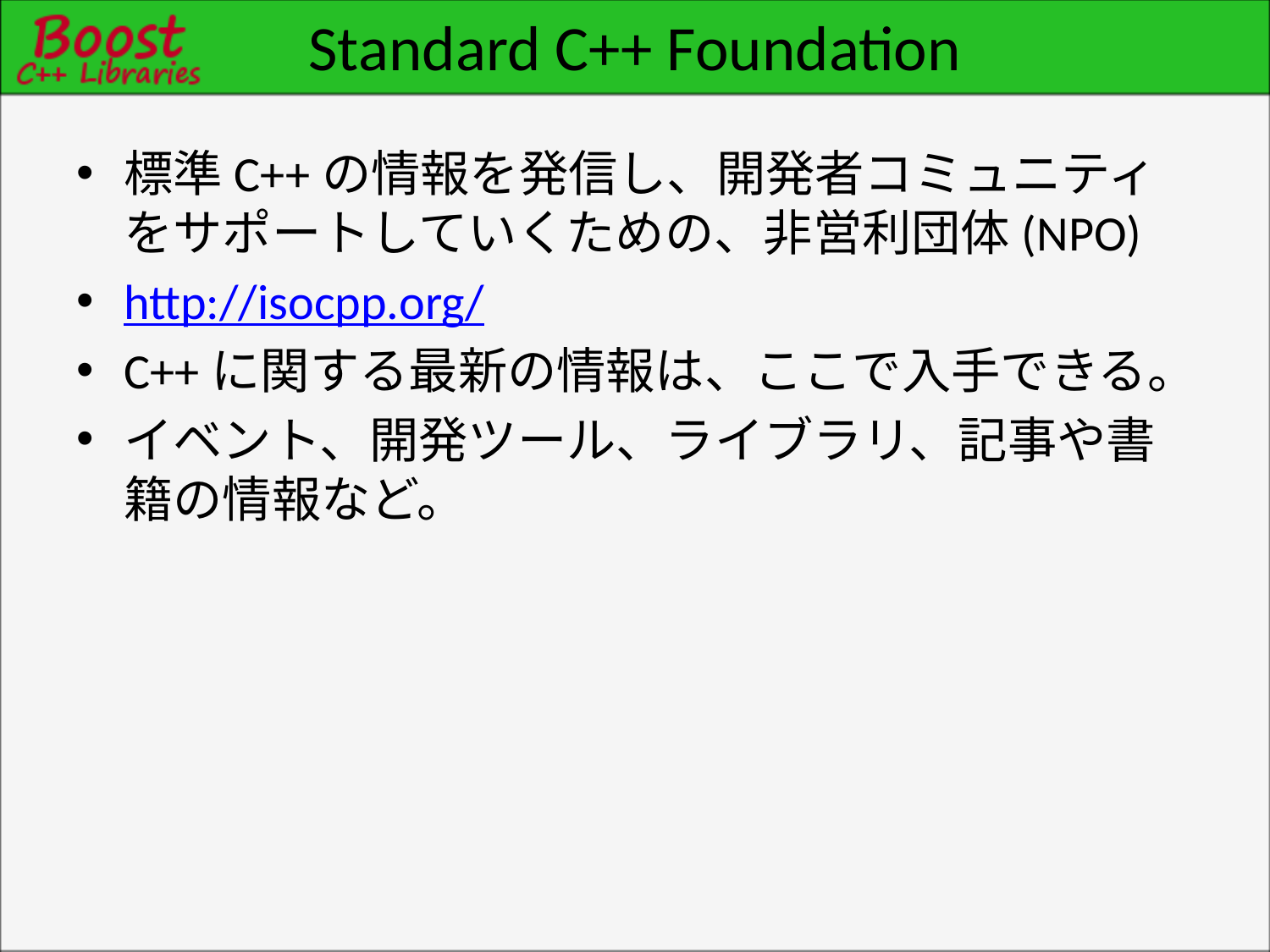

# Standard C++ Foundation
標準C++の情報を発信し、開発者コミュニティをサポートしていくための、非営利団体(NPO)
http://isocpp.org/
C++に関する最新の情報は、ここで入手できる。
イベント、開発ツール、ライブラリ、記事や書籍の情報など。